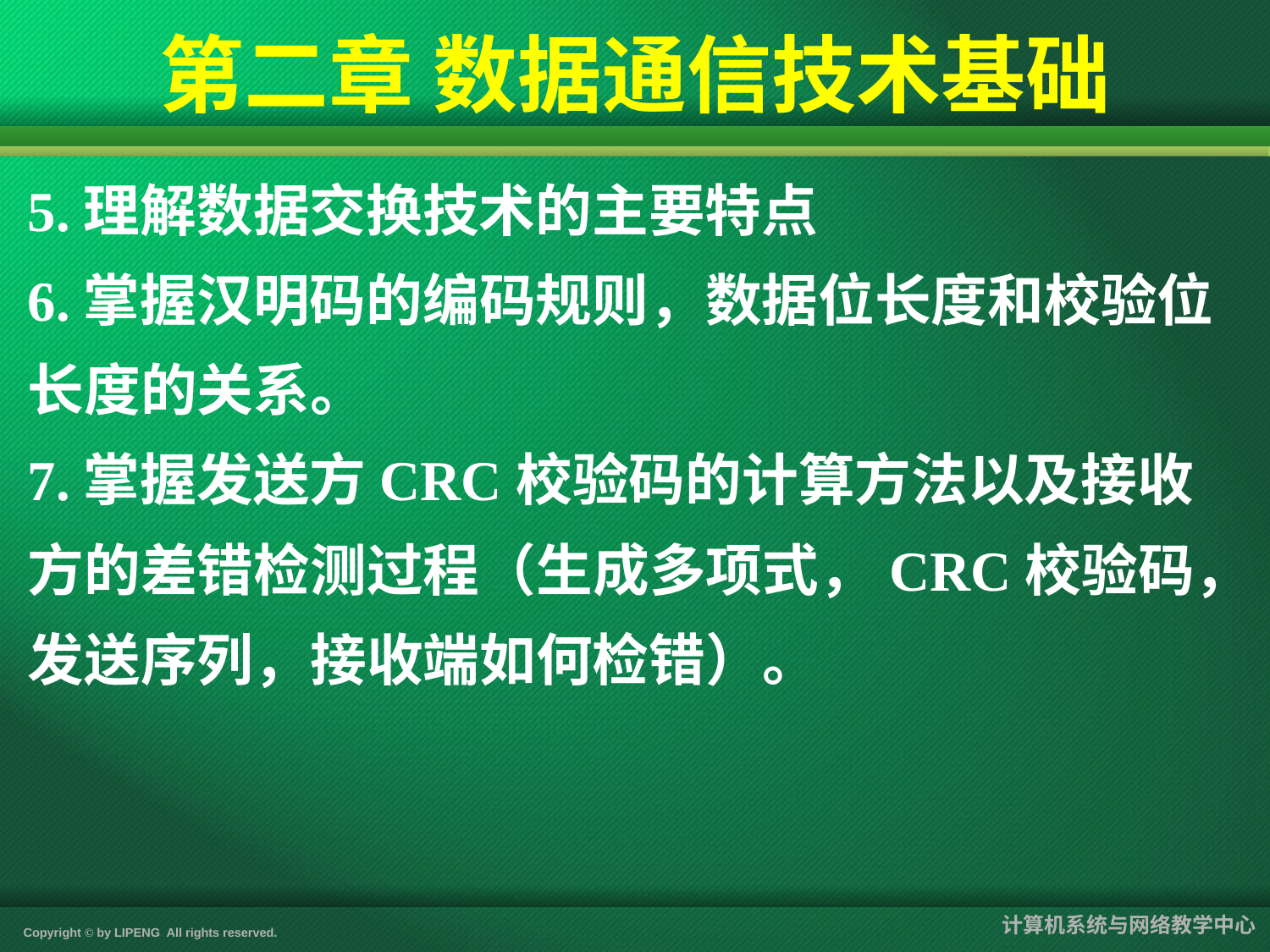

第二章 数据通信技术基础
5.理解数据交换技术的主要特点
6.掌握汉明码的编码规则，数据位长度和校验位长度的关系。
7.掌握发送方CRC校验码的计算方法以及接收方的差错检测过程（生成多项式，CRC校验码，发送序列，接收端如何检错）。